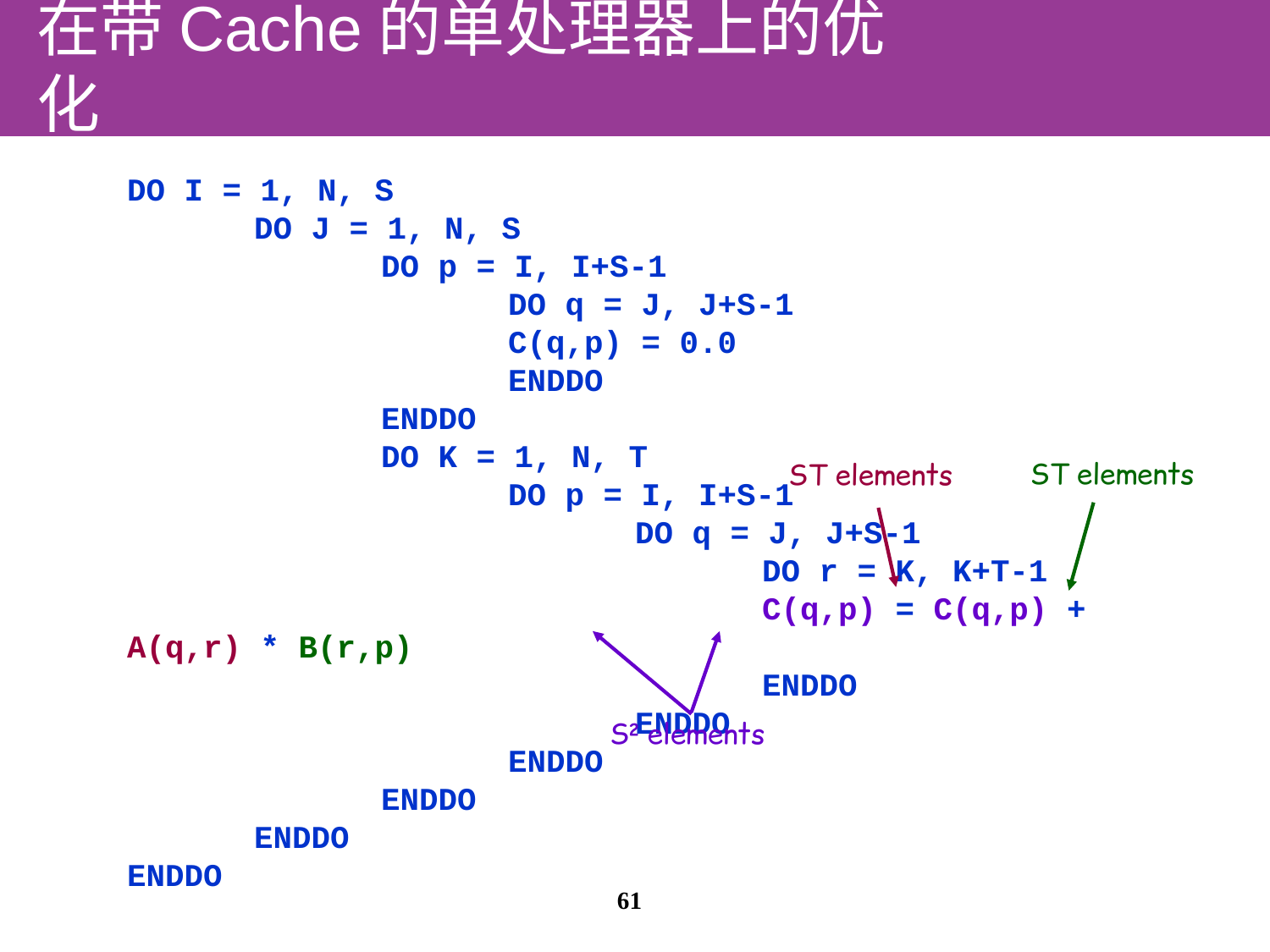

# 在带Cache的单处理器上的优化
DO I = 1, N, S
	DO J = 1, N, S
		DO p = I, I+S-1
			DO q = J, J+S-1
      			C(q,p) = 0.0
			ENDDO
		ENDDO
		DO K = 1, N, T
			DO p = I, I+S-1
				DO q = J, J+S-1
					DO r = K, K+T-1
      					C(q,p) = C(q,p) + A(q,r) * B(r,p)
					ENDDO
				ENDDO
			ENDDO
		ENDDO
	ENDDO
ENDDO
ST elements
ST elements

S2 elements
61